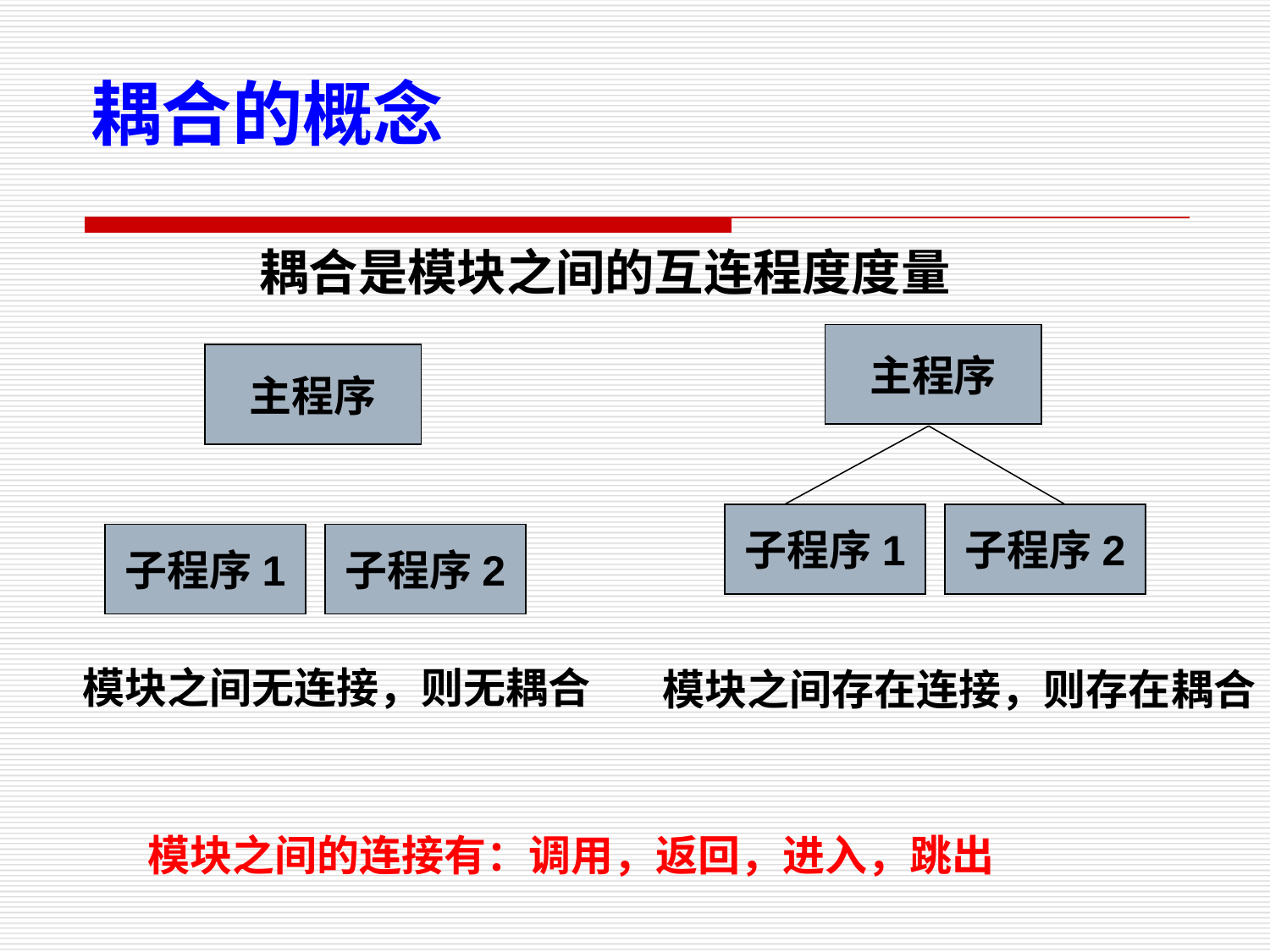

耦合的概念
耦合是模块之间的互连程度度量
主程序
主程序

子程序1
子程序2
子程序1
子程序2
模块之间无连接，则无耦合
模块之间存在连接，则存在耦合
模块之间的连接有：调用，返回，进入，跳出